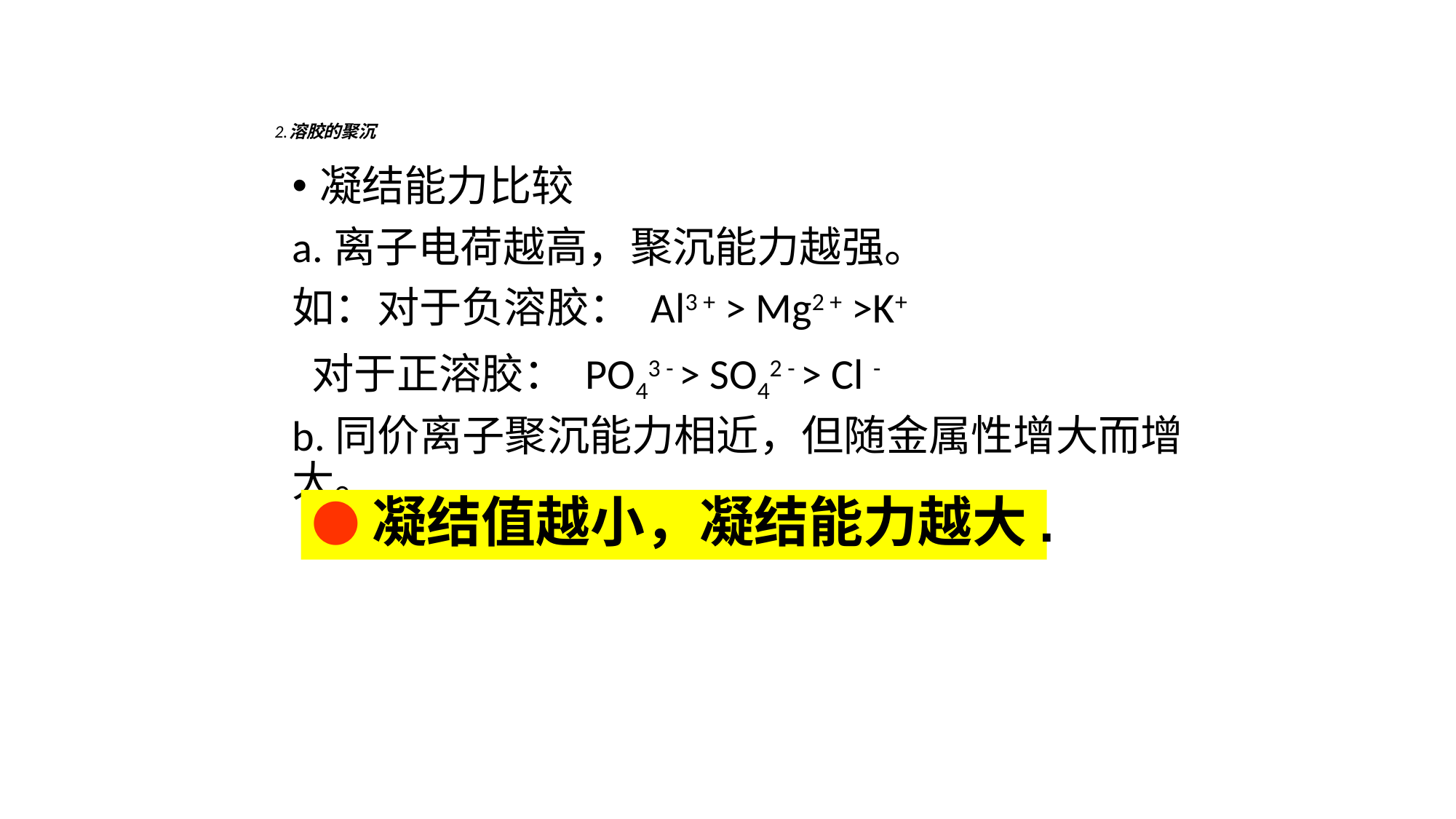

# 2.溶胶的聚沉
凝结能力比较
a.离子电荷越高，聚沉能力越强。
如：对于负溶胶： Al3 + > Mg2 + >K+
 对于正溶胶： PO43 - > SO42 - > Cl -
b.同价离子聚沉能力相近，但随金属性增大而增大。
●凝结值越小，凝结能力越大.
17